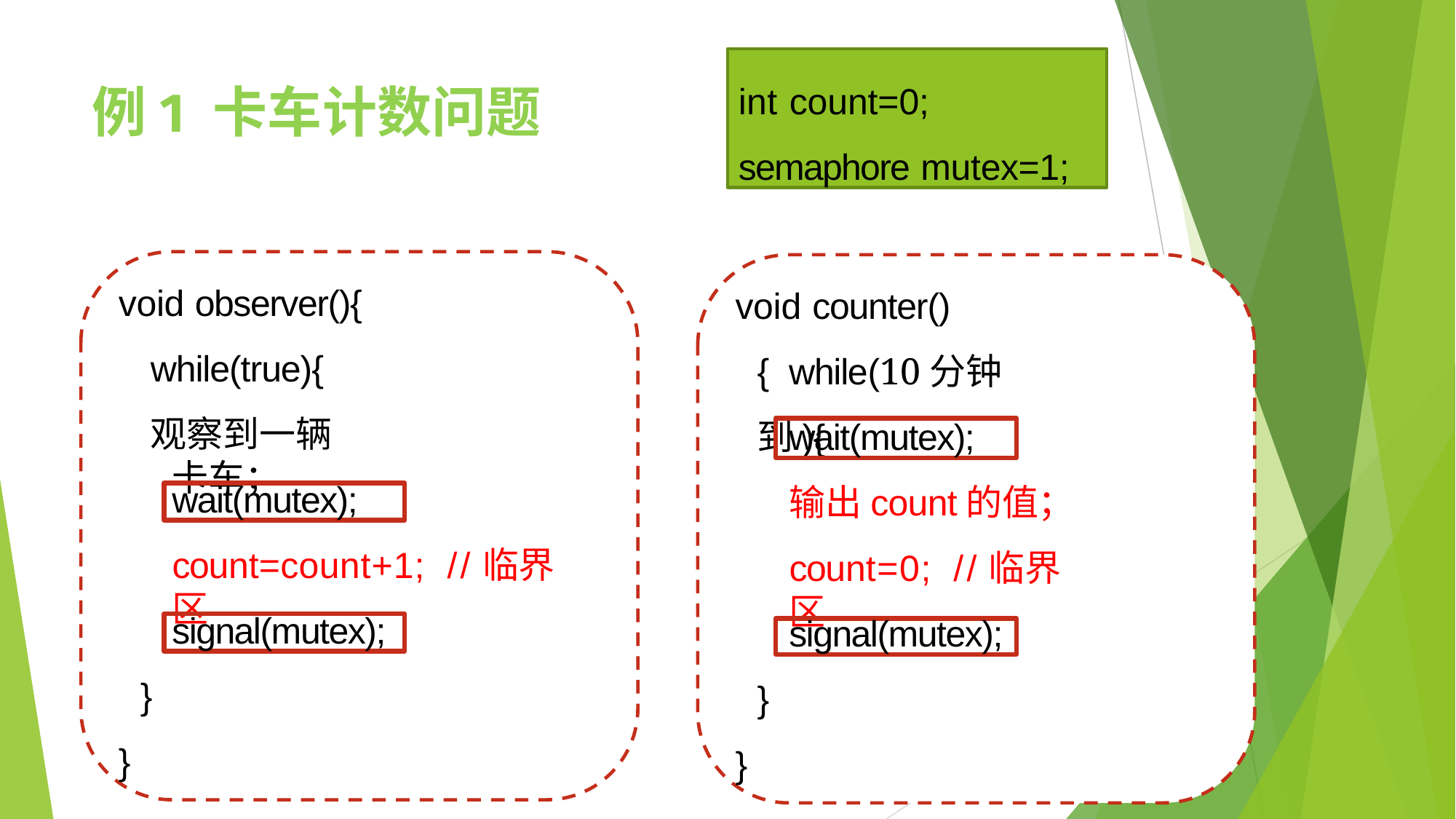

int count=0;  semaphore mutex=1;
# 例1	卡车计数问题

void observer(){  while(true){
观察到一辆卡车；
void counter(){  while(10分钟到){
wait(mutex);
输出count的值；
count=0;	//临界区
wait(mutex);
count=count+1;	//临界区
signal(mutex);
signal(mutex);
}
}
}
}